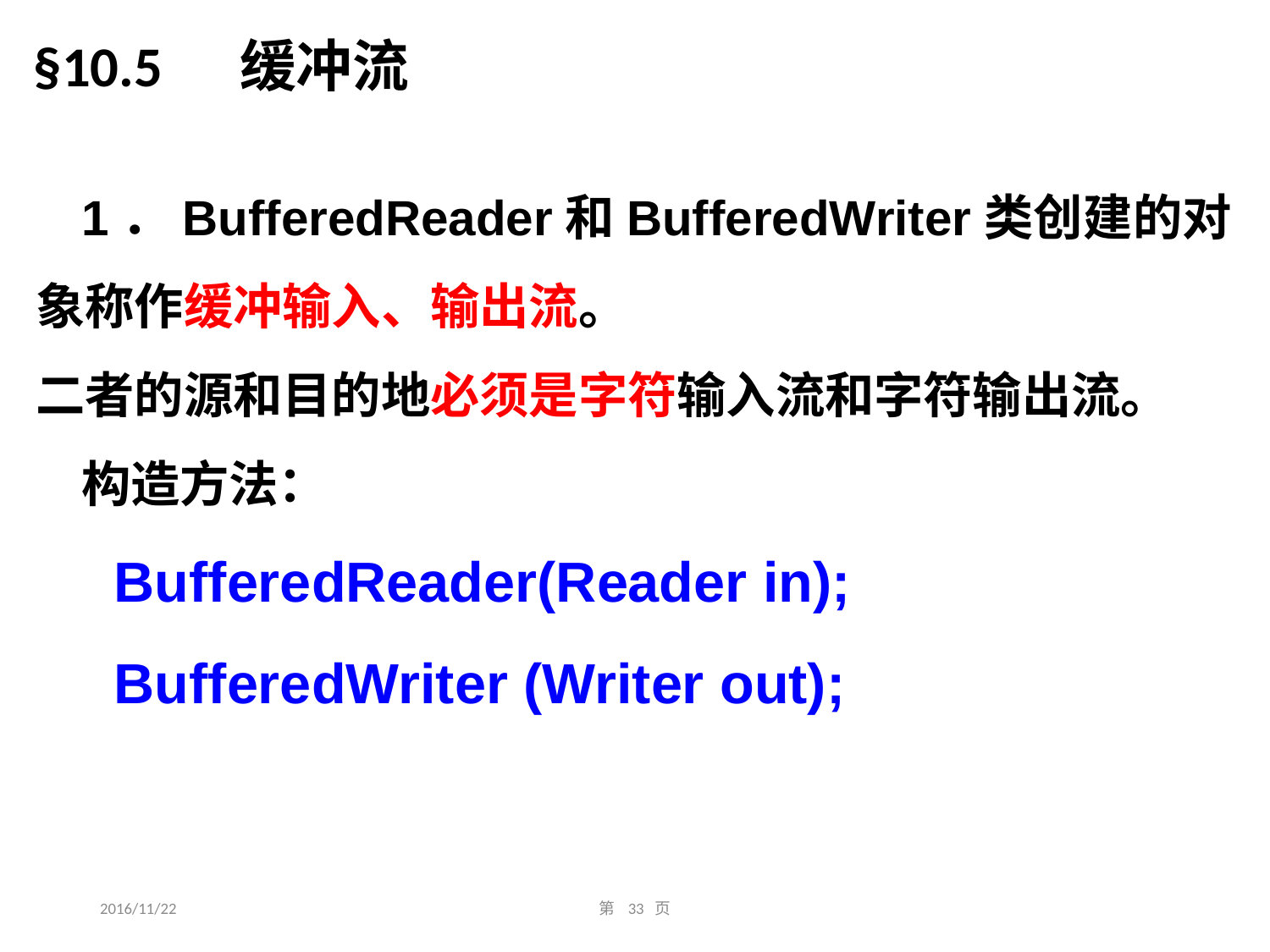

§10.5     缓冲流
      1．BufferedReader和BufferedWriter类创建的对象称作缓冲输入、输出流。
二者的源和目的地必须是字符输入流和字符输出流。
   构造方法：
     BufferedReader(Reader in);
     BufferedWriter (Writer out);

2016/11/22
第  33  页